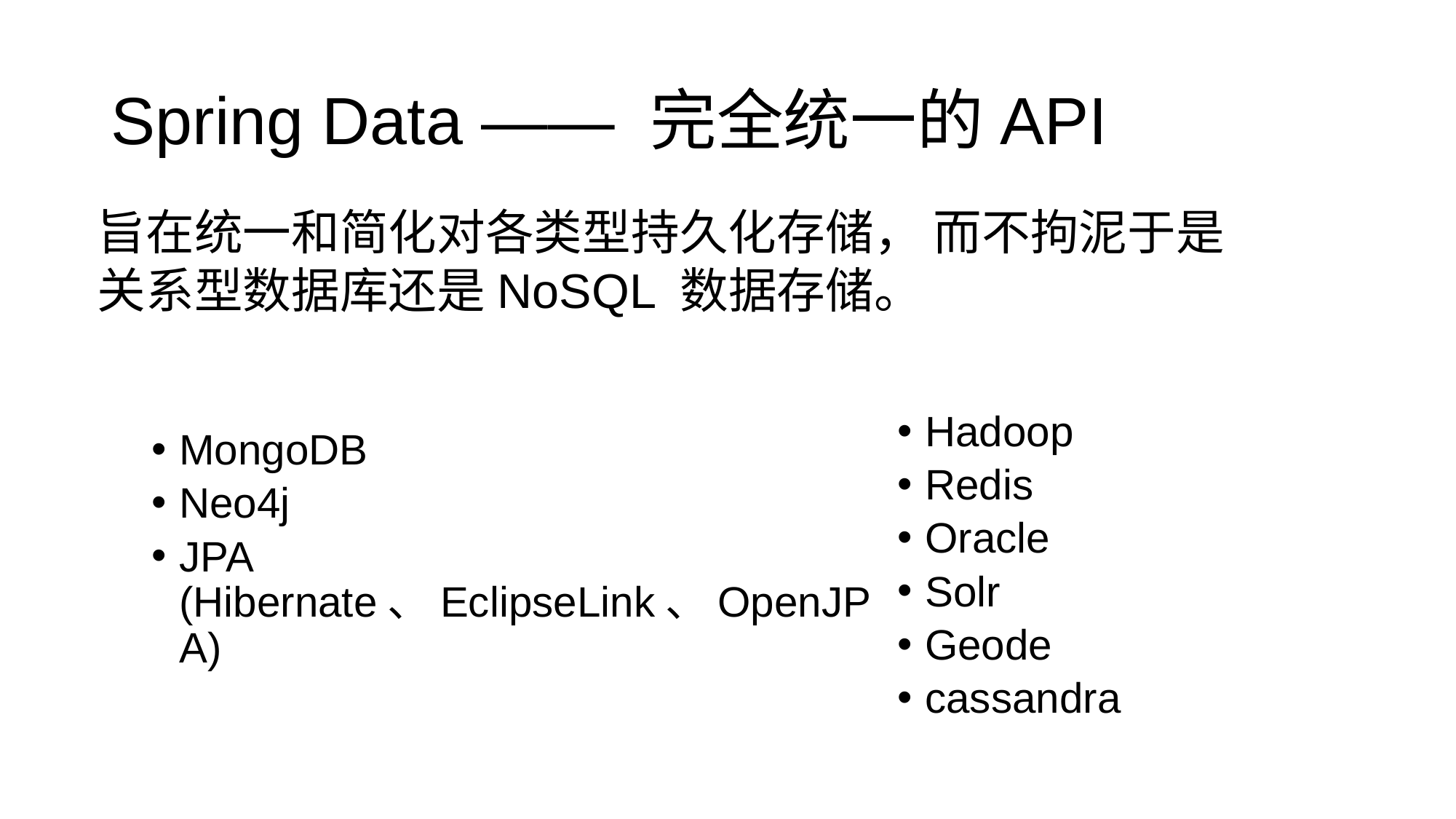

# Spring Data —— 完全统一的API
旨在统一和简化对各类型持久化存储， 而不拘泥于是关系型数据库还是NoSQL 数据存储。
Hadoop
Redis
Oracle
Solr
Geode
cassandra

MongoDB
Neo4j
JPA (Hibernate、EclipseLink、OpenJPA)